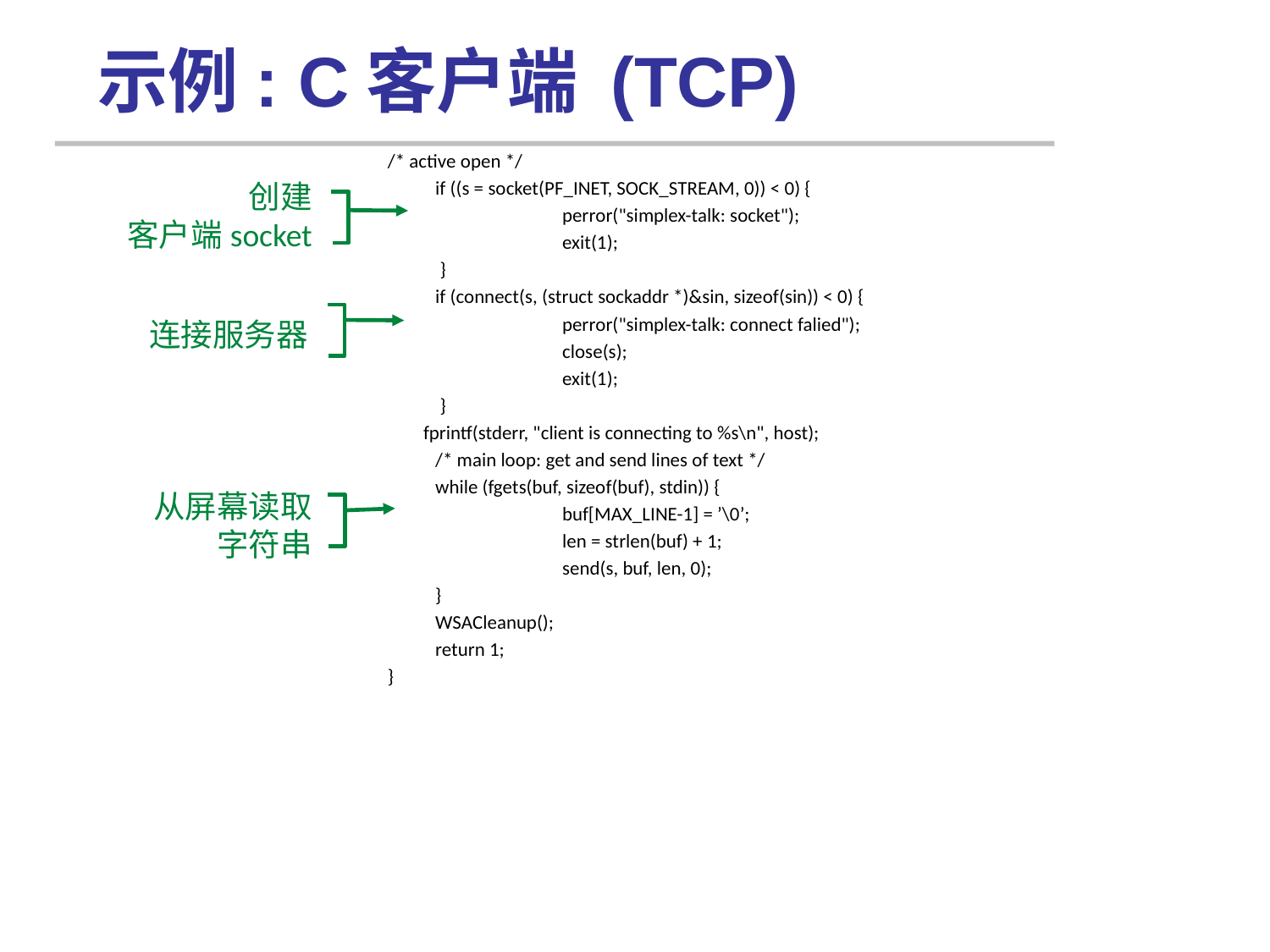

# 示例: C客户端 (TCP)
/* active open */
	if ((s = socket(PF_INET, SOCK_STREAM, 0)) < 0) {
		perror("simplex-talk: socket");
		exit(1);
	 }
	if (connect(s, (struct sockaddr *)&sin, sizeof(sin)) < 0) {
		perror("simplex-talk: connect falied");
		close(s);
		exit(1);
	 }
        fprintf(stderr, "client is connecting to %s\n", host);
	/* main loop: get and send lines of text */
	while (fgets(buf, sizeof(buf), stdin)) {
		buf[MAX_LINE-1] = ’\0’;
		len = strlen(buf) + 1;
		send(s, buf, len, 0);
	}
	WSACleanup();
	return 1;
}
创建
客户端socket

连接服务器

从屏幕读取
字符串

19